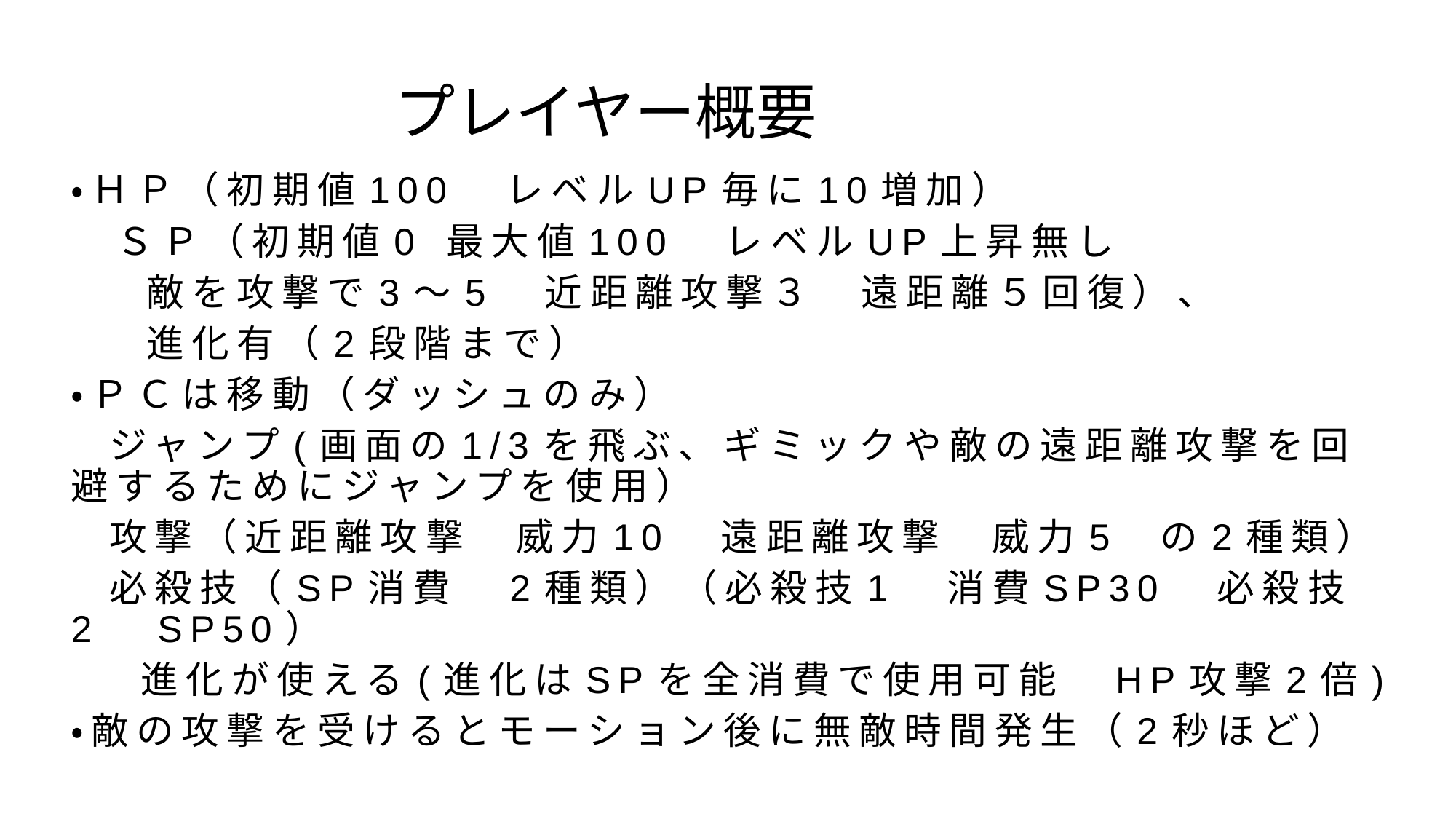

プレイヤー概要
・ＨＰ（初期値100　レベルUP毎に10増加）
　ＳＰ（初期値0 最大値100　レベルUP上昇無し
　		敵を攻撃で3～5　近距離攻撃３　遠距離５回復）、
　		進化有（2段階まで）
・ＰＣは移動（ダッシュのみ）
  ジャンプ(画面の1/3を飛ぶ、ギミックや敵の遠距離攻撃を回避するためにジャンプを使用）
  攻撃（近距離攻撃　威力10　遠距離攻撃　威力5  の2種類）
  必殺技（SP消費　2種類）（必殺技1　消費SP30　必殺技2　SP50）
    進化が使える(進化はSPを全消費で使用可能　HP攻撃2倍)
・敵の攻撃を受けるとモーション後に無敵時間発生（2秒ほど）